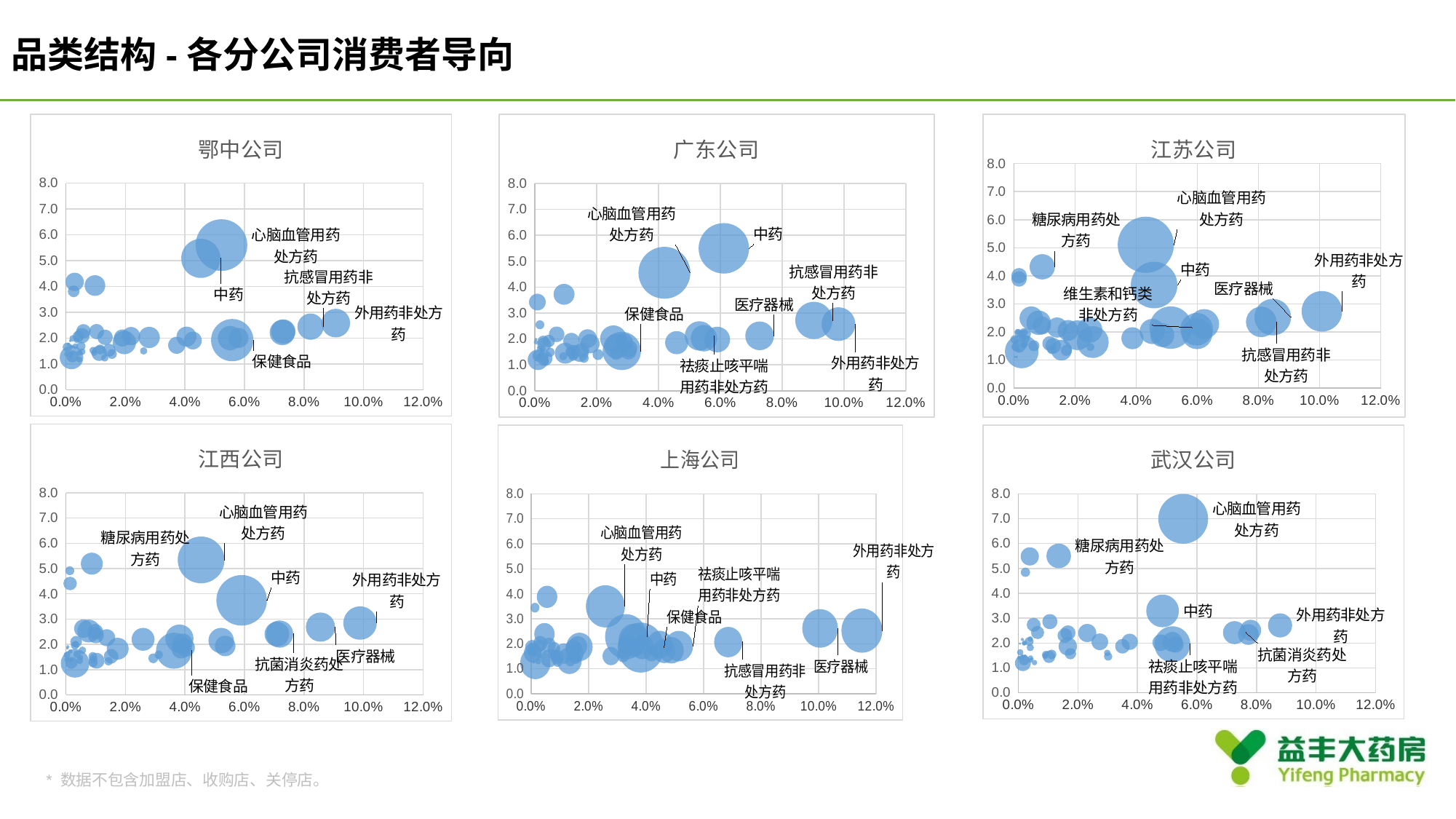

品类结构-各分公司消费者导向

### Chart:

| Category | 鄂中公司 |
|---|---|

### Chart:

| Category | 广东公司 |
|---|---|

### Chart:

| Category | 江苏公司 |
|---|---|

### Chart:

| Category | 江西公司 |
|---|---|

### Chart:

| Category | 上海公司 |
|---|---|

### Chart:

| Category | 武汉公司 |
|---|---|
* 数据不包含加盟店、收购店、关停店。